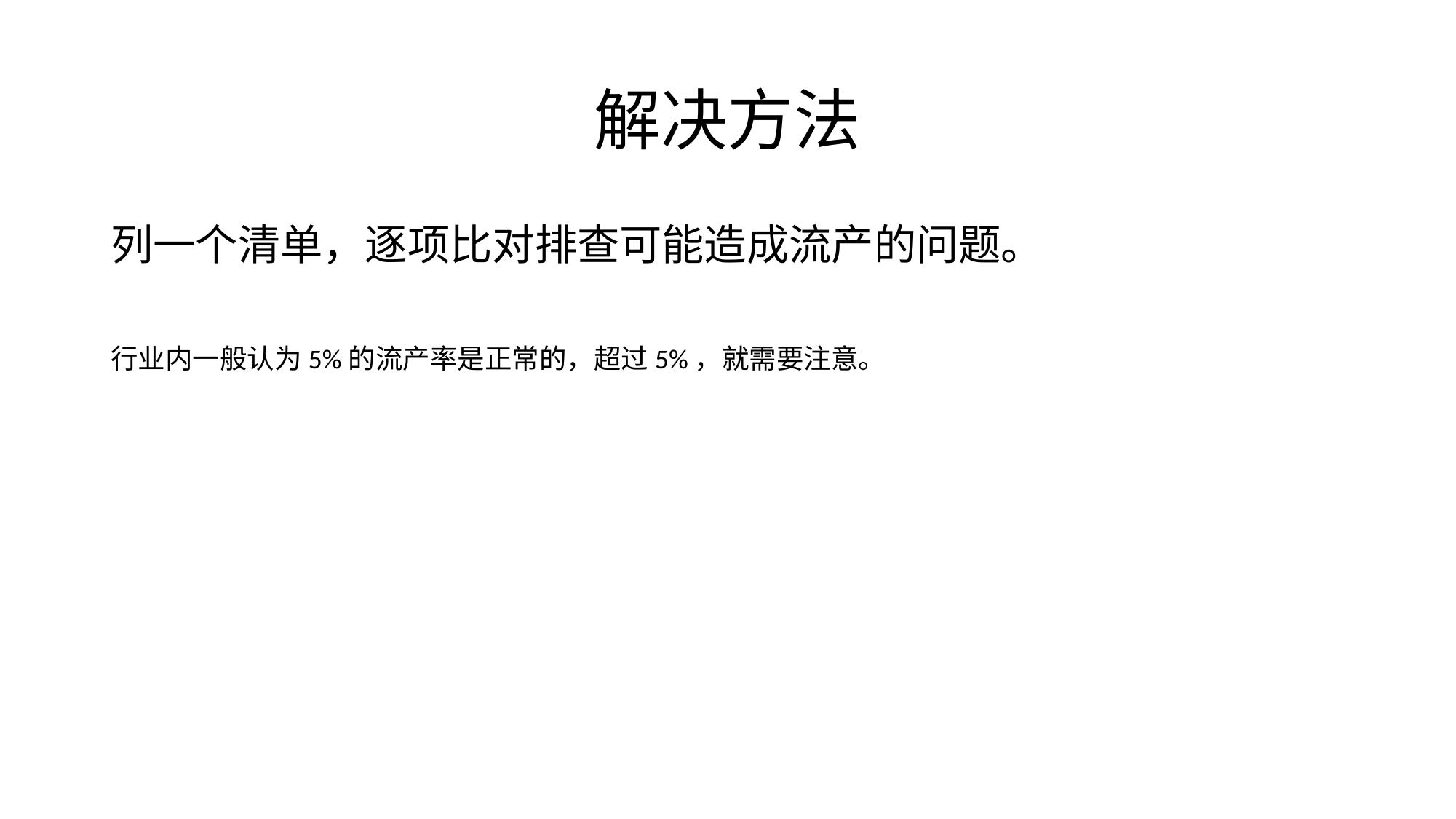

# 解决方法
列一个清单，逐项比对排查可能造成流产的问题。

行业内一般认为5%的流产率是正常的，超过5%，就需要注意。